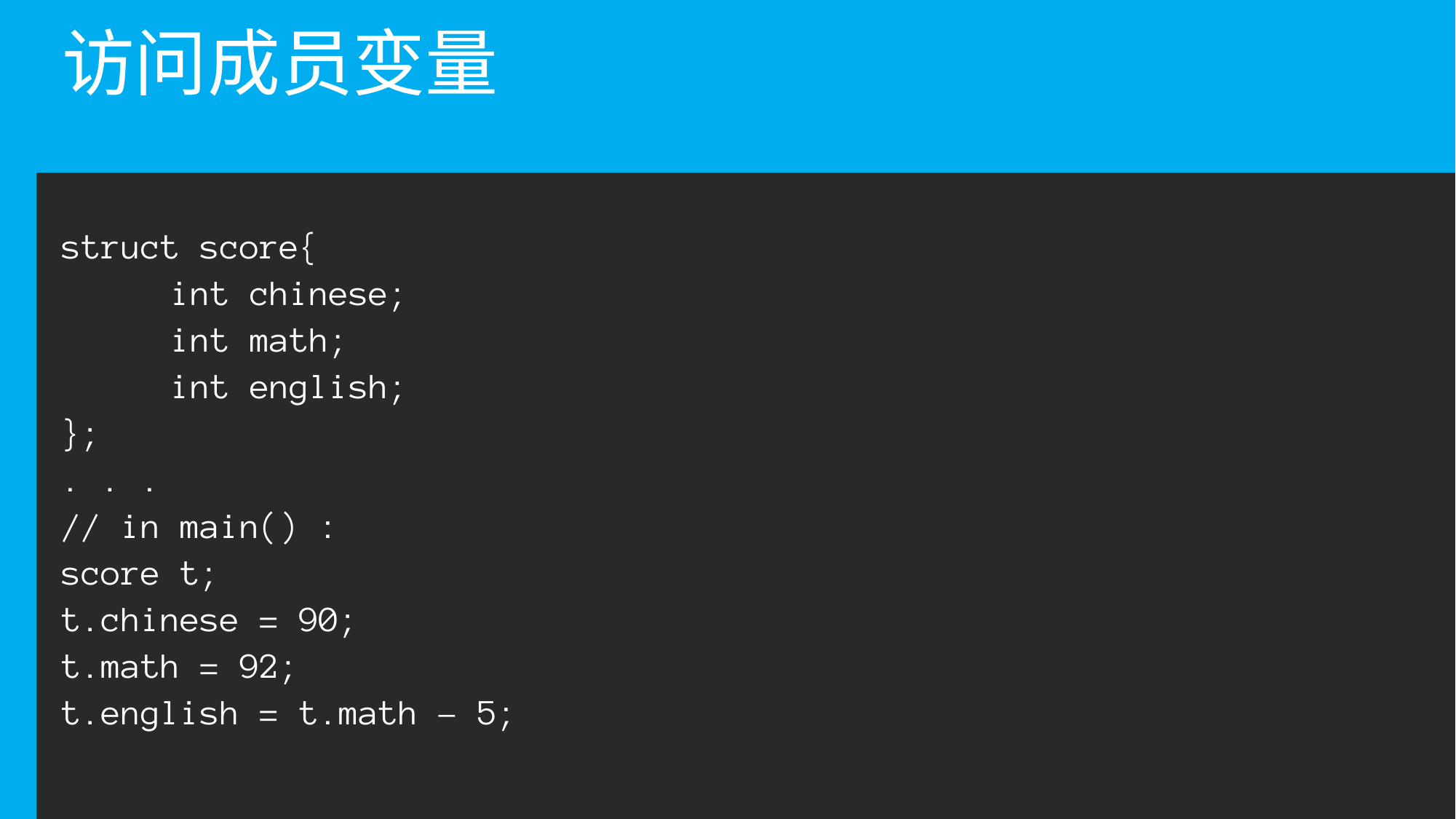

# 访问成员变量
struct score{
	int chinese;
	int math;
	int english;
};
. . .
// in main() :
score t;
t.chinese = 90;
t.math = 92;
t.english = t.math – 5;